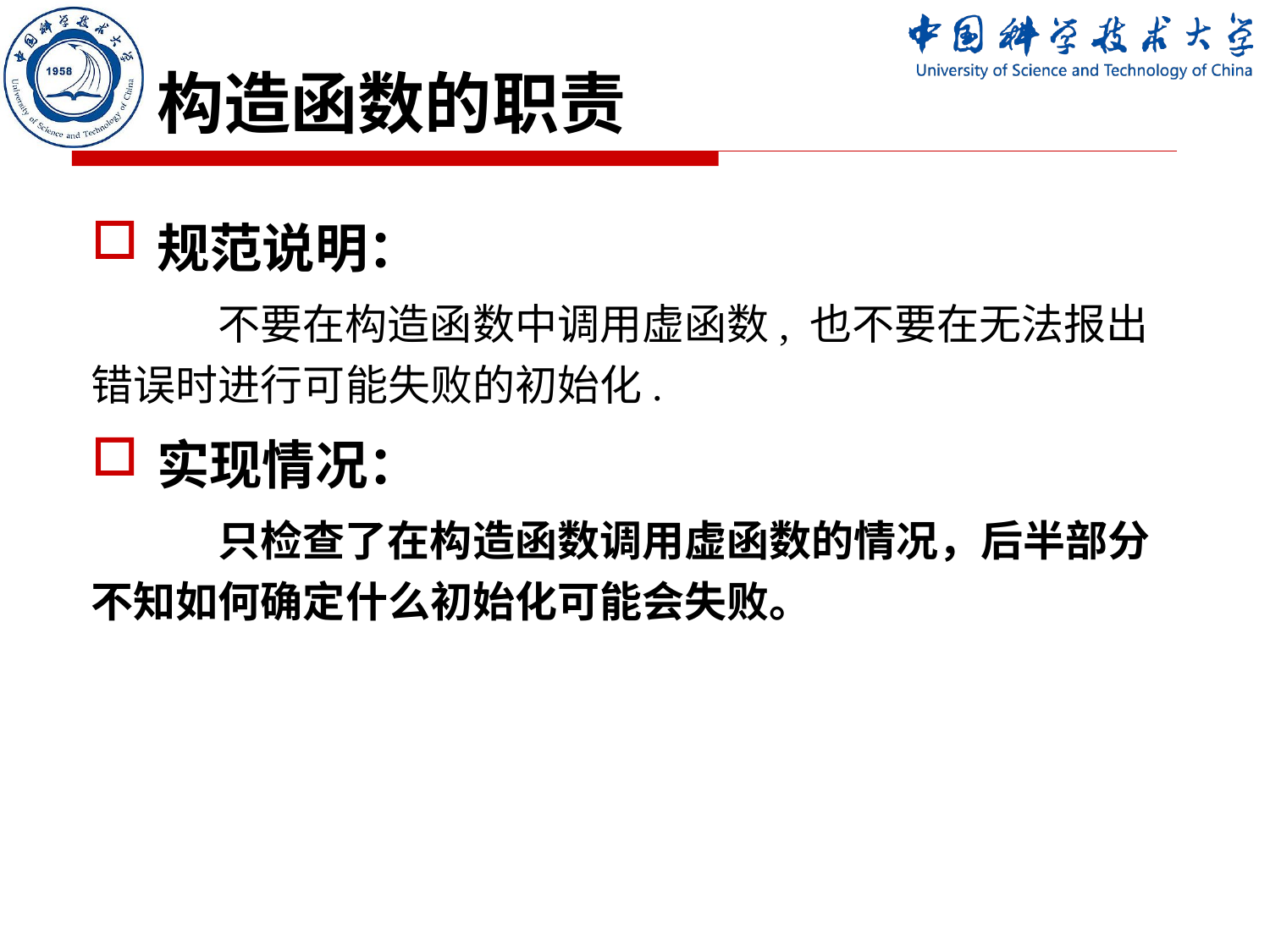

# 构造函数的职责
规范说明：
	不要在构造函数中调用虚函数, 也不要在无法报出错误时进行可能失败的初始化.
实现情况：
	只检查了在构造函数调用虚函数的情况，后半部分不知如何确定什么初始化可能会失败。

11